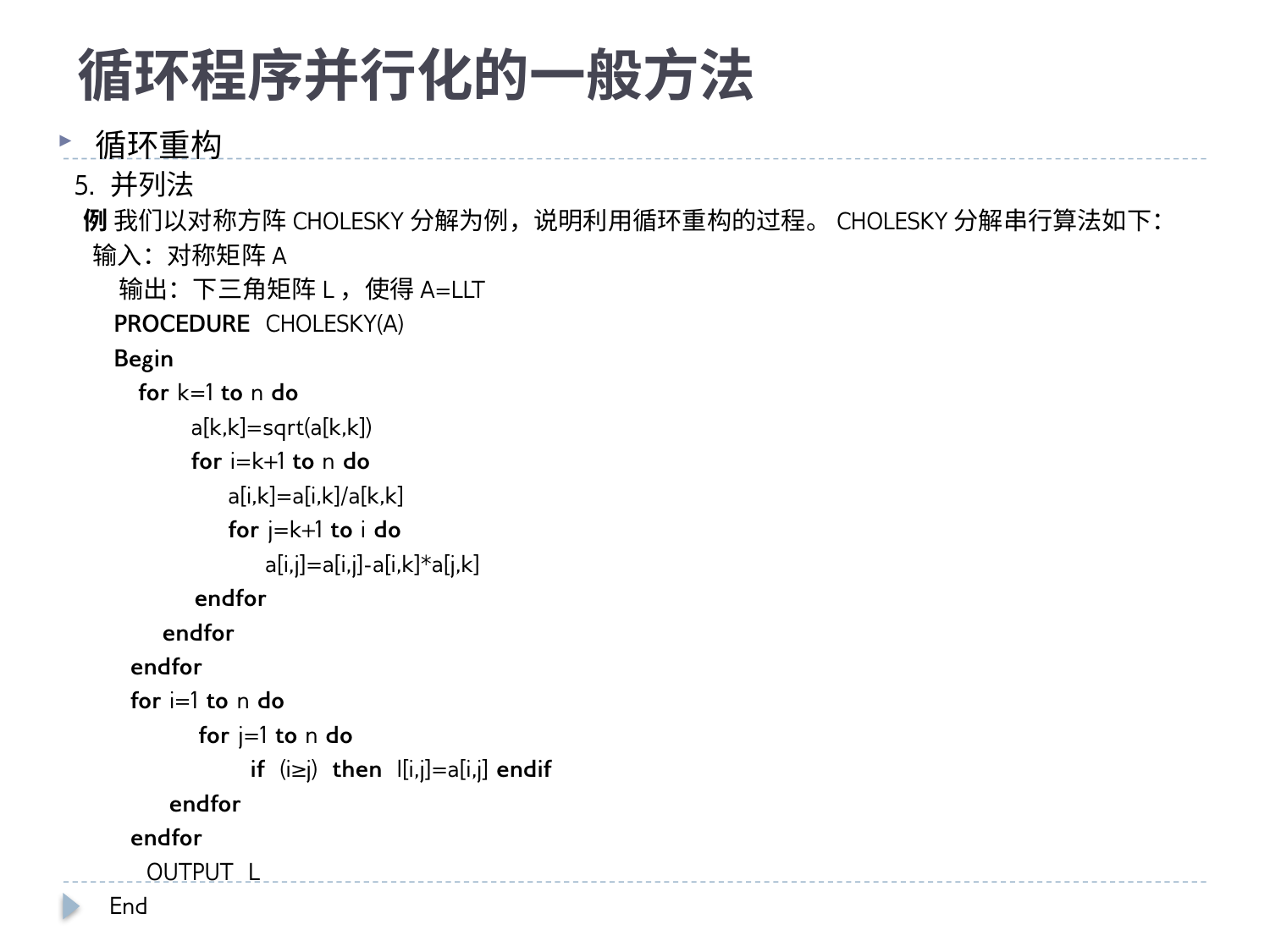

# 循环程序并行化的一般方法
循环重构
  5. 并列法
       例 我们以对称方阵CHOLESKY分解为例，说明利用循环重构的过程。CHOLESKY分解串行算法如下：
          输入：对称矩阵A
          输出：下三角矩阵L，使得A=LLT
       PROCEDURE  CHOLESKY(A)
       Begin
          for k=1 to n do
                  a[k,k]=sqrt(a[k,k])
                  for i=k+1 to n do
                       a[i,k]=a[i,k]/a[k,k]
                       for j=k+1 to i do
                            a[i,j]=a[i,j]-a[i,k]*a[j,k]
                 endfor
             endfor
         endfor
         for i=1 to n do
                   for j=1 to n do
                          if  (i≥j)  then  l[i,j]=a[i,j] endif
              endfor
         endfor
            OUTPUT  L
       End